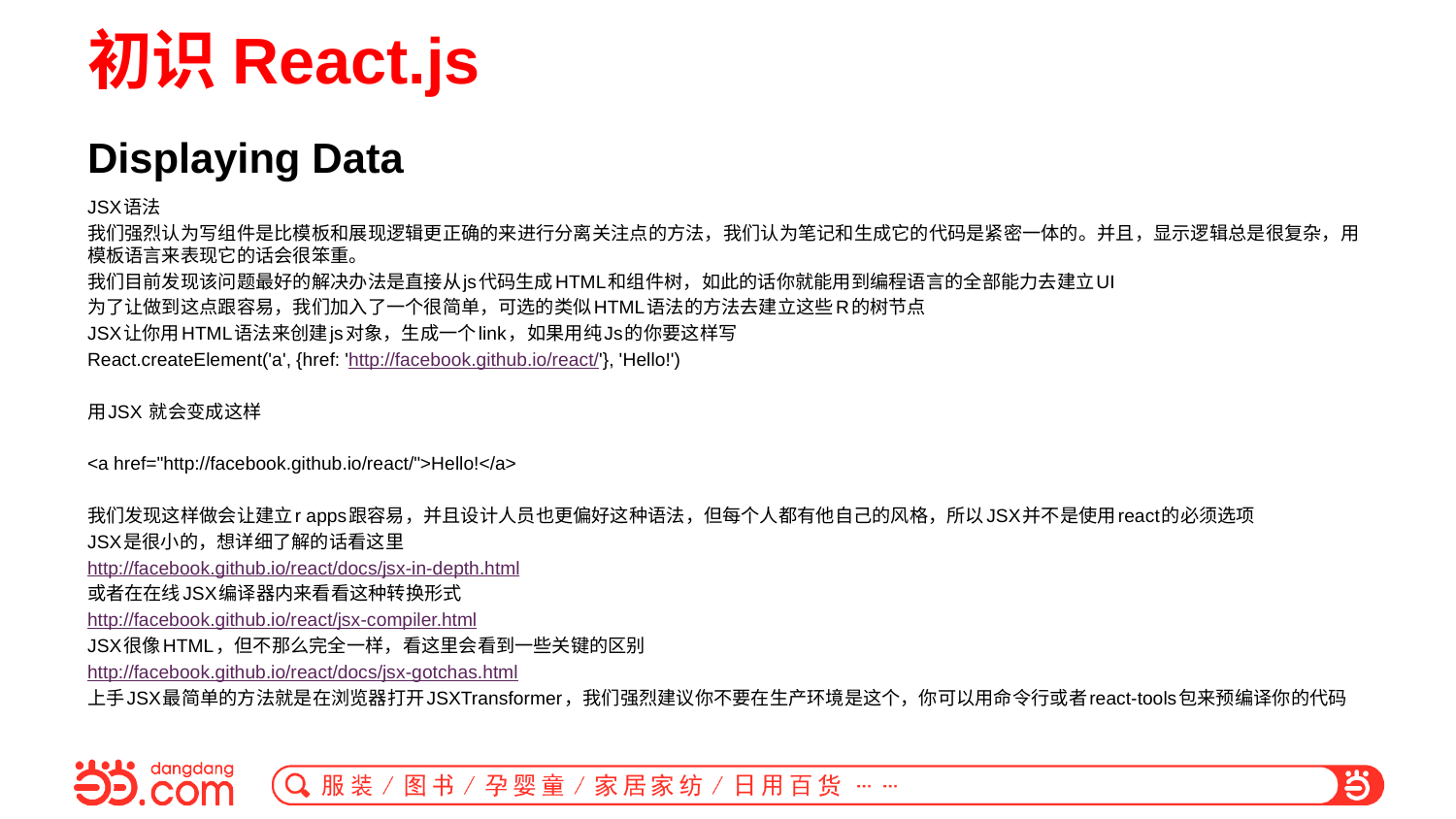

# 初识React.js
Displaying Data
JSX语法
我们强烈认为写组件是比模板和展现逻辑更正确的来进行分离关注点的方法，我们认为笔记和生成它的代码是紧密一体的。并且，显示逻辑总是很复杂，用模板语言来表现它的话会很笨重。
我们目前发现该问题最好的解决办法是直接从js代码生成HTML和组件树，如此的话你就能用到编程语言的全部能力去建立UI
为了让做到这点跟容易，我们加入了一个很简单，可选的类似HTML语法的方法去建立这些R的树节点
JSX让你用HTML语法来创建js对象，生成一个link，如果用纯Js的你要这样写
React.createElement('a', {href: 'http://facebook.github.io/react/'}, 'Hello!')

用JSX 就会变成这样

<a href="http://facebook.github.io/react/">Hello!</a>

我们发现这样做会让建立r apps跟容易，并且设计人员也更偏好这种语法，但每个人都有他自己的风格，所以JSX并不是使用react的必须选项
JSX是很小的，想详细了解的话看这里
http://facebook.github.io/react/docs/jsx-in-depth.html
或者在在线JSX编译器内来看看这种转换形式
http://facebook.github.io/react/jsx-compiler.html
JSX很像HTML，但不那么完全一样，看这里会看到一些关键的区别
http://facebook.github.io/react/docs/jsx-gotchas.html
上手JSX最简单的方法就是在浏览器打开JSXTransformer，我们强烈建议你不要在生产环境是这个，你可以用命令行或者react-tools包来预编译你的代码